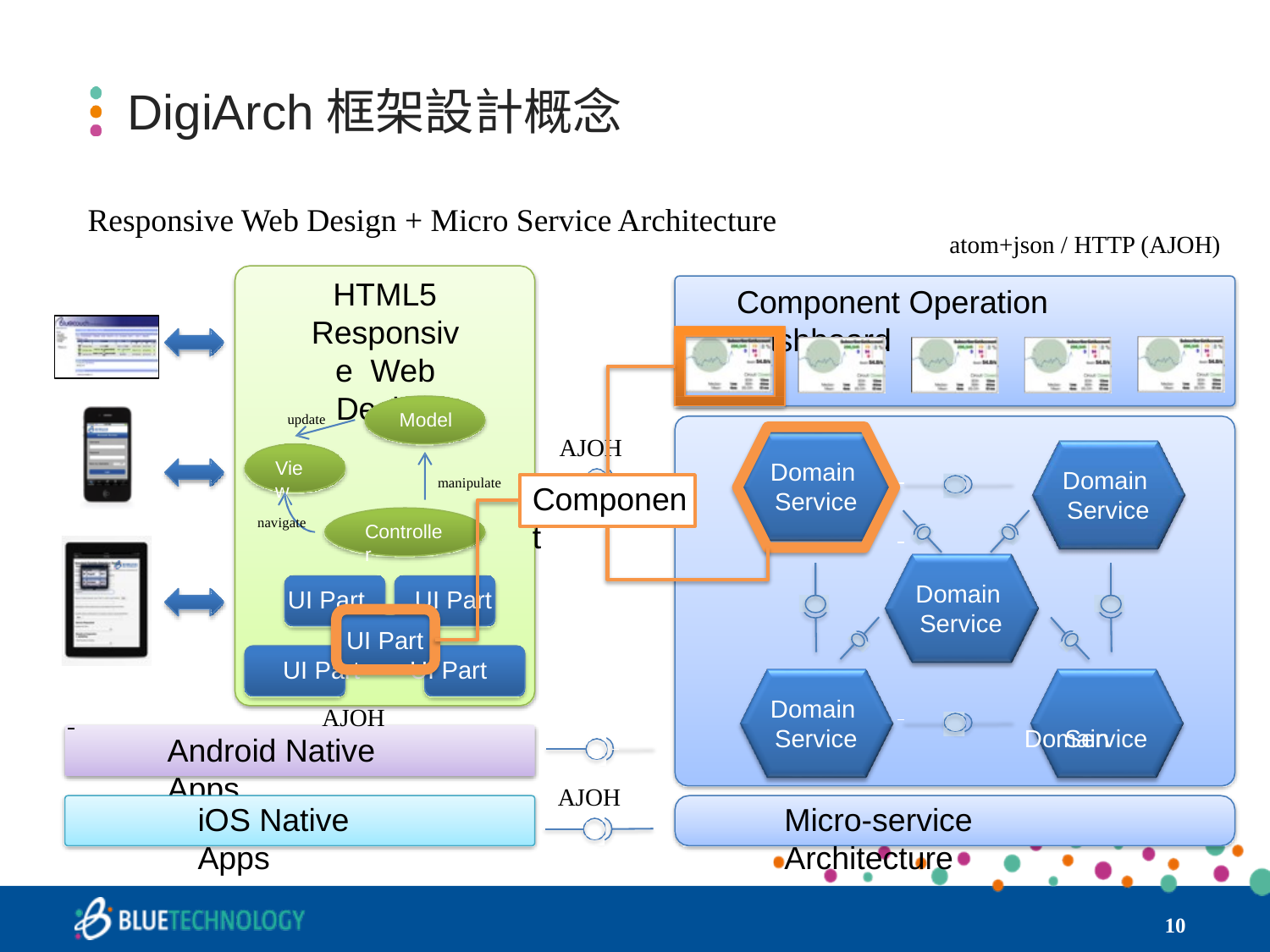

# DigiArch框架設計概念
Responsive Web Design + Micro Service Architecture
atom+json / HTTP (AJOH)

HTML5
Responsive  Web Design
Component Operation Dashboard

Model
update

AJOH

View
Domain
Domain
manipulate
Component
Service

Service

navigate
Controller
UI Part	UI Part
UI Part
UI Part	UI Part

Domain
Service

Domain	 		 		Domain
 		AJOH

Service
Service
Android Native Apps

AJOH

iOS Native Apps
Micro-service Architecture

10